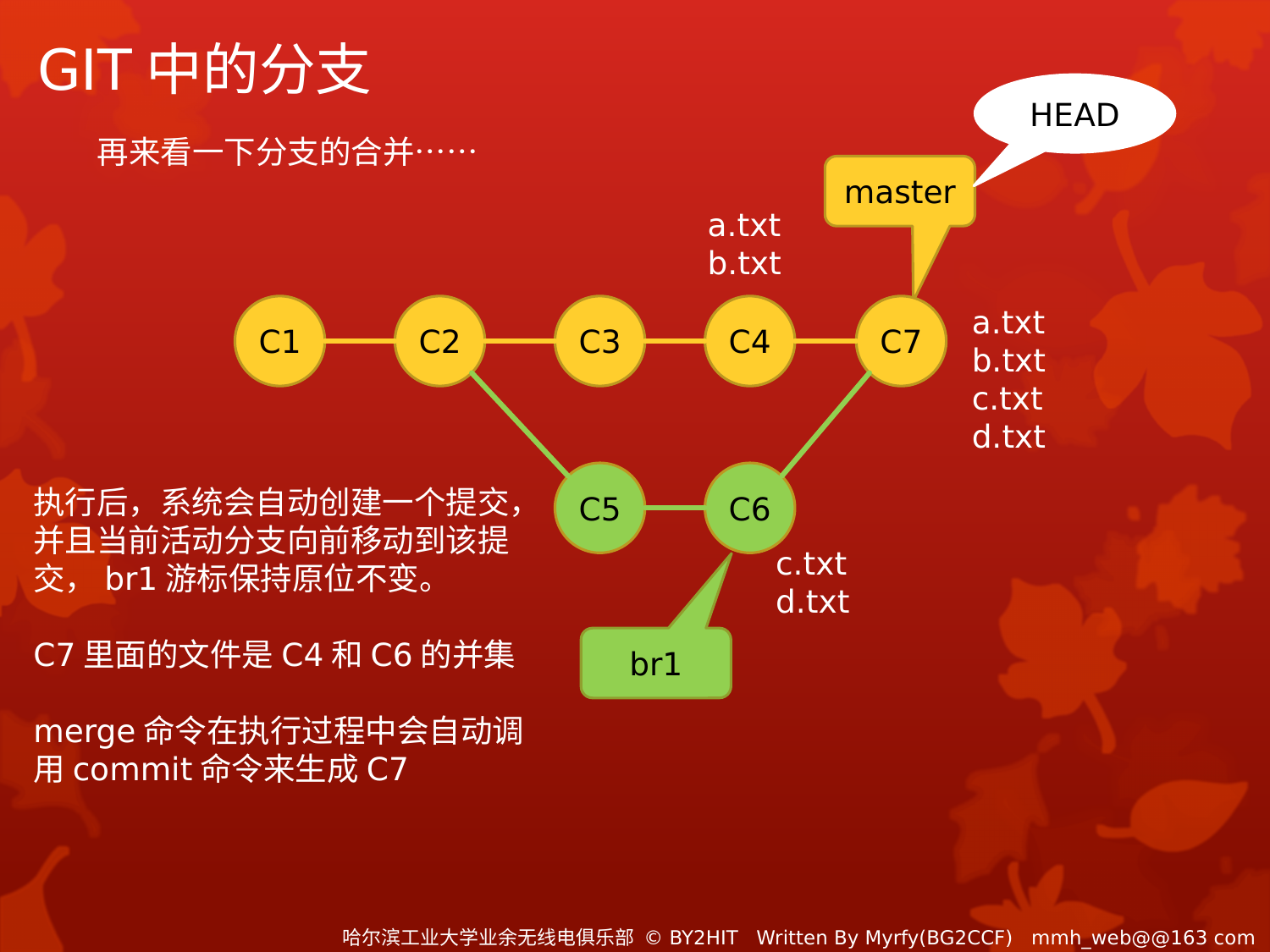

# GIT中的分支
HEAD
再来看一下分支的合并……
master
a.txt
b.txt
C1
C2
C3
C4
C7
a.txt
b.txt
c.txt
d.txt
C5
C6
执行后，系统会自动创建一个提交，并且当前活动分支向前移动到该提交，br1游标保持原位不变。

C7里面的文件是C4和C6的并集

merge命令在执行过程中会自动调用commit命令来生成C7
c.txt
d.txt
br1